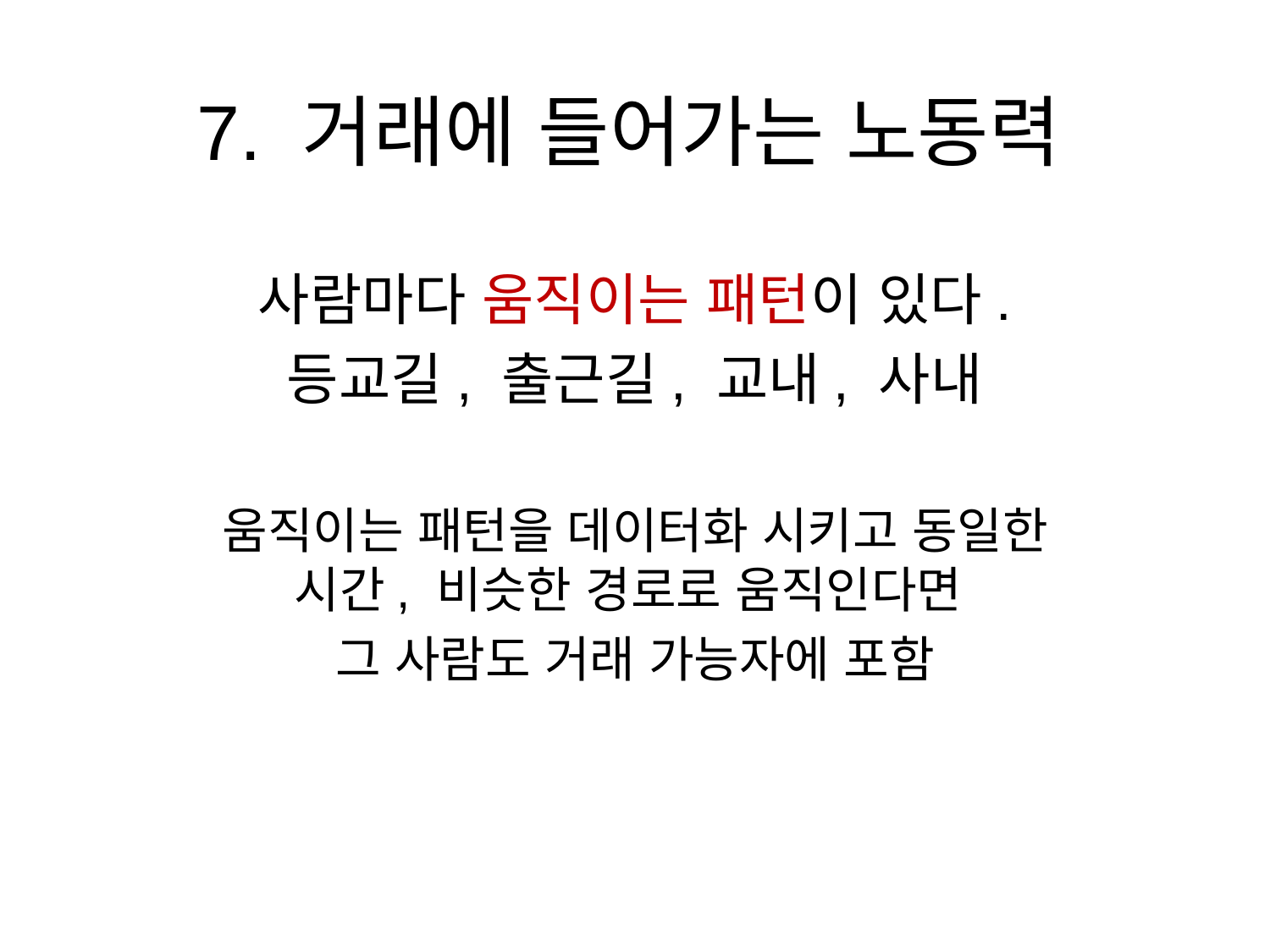

# 7. 거래에 들어가는 노동력
사람마다 움직이는 패턴이 있다.
등교길, 출근길, 교내, 사내

움직이는 패턴을 데이터화 시키고 동일한 시간, 비슷한 경로로 움직인다면
그 사람도 거래 가능자에 포함